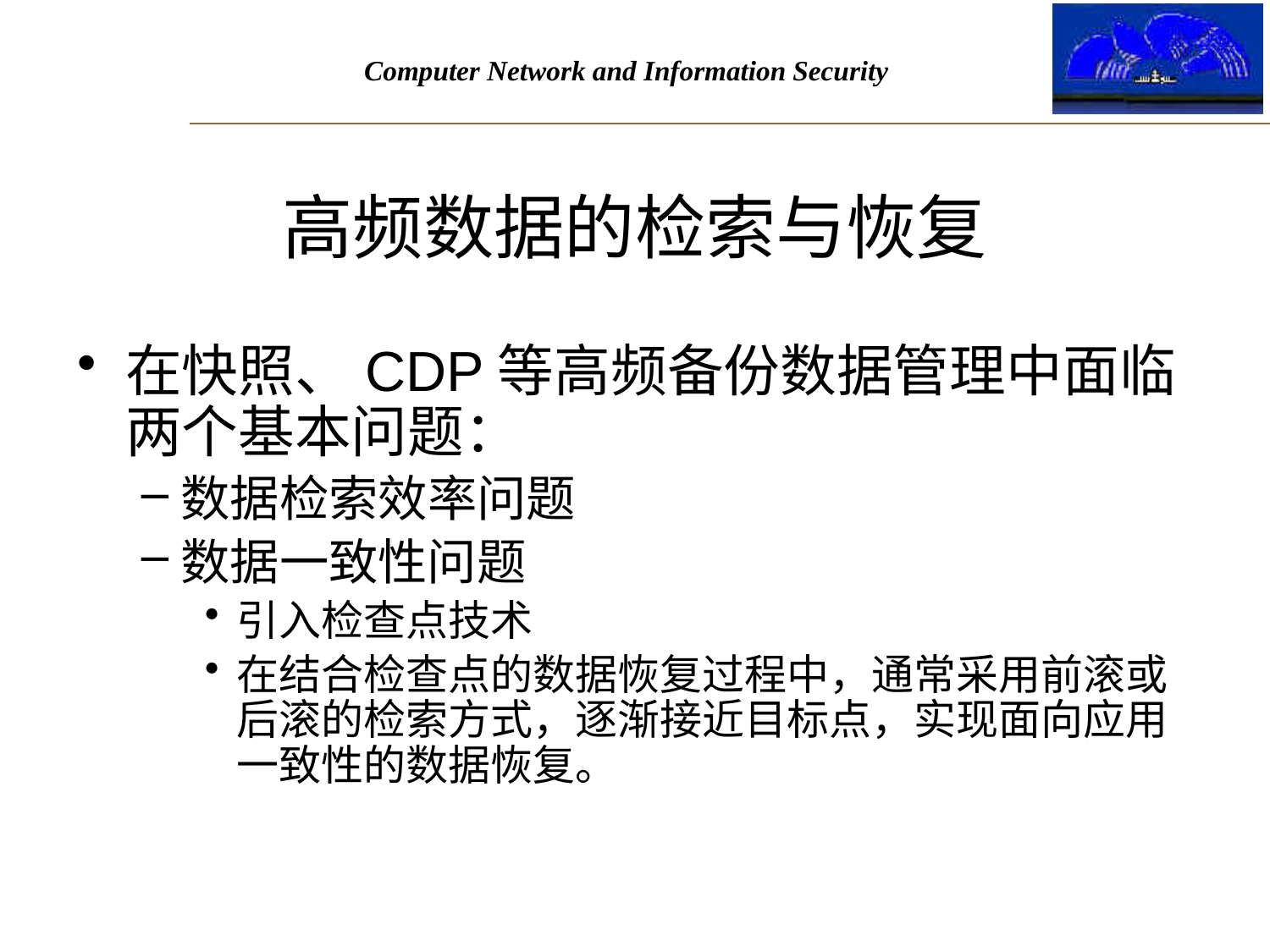

# 高频数据的检索与恢复
在快照、CDP等高频备份数据管理中面临两个基本问题：
数据检索效率问题
数据一致性问题
引入检查点技术
在结合检查点的数据恢复过程中，通常采用前滚或后滚的检索方式，逐渐接近目标点，实现面向应用一致性的数据恢复。